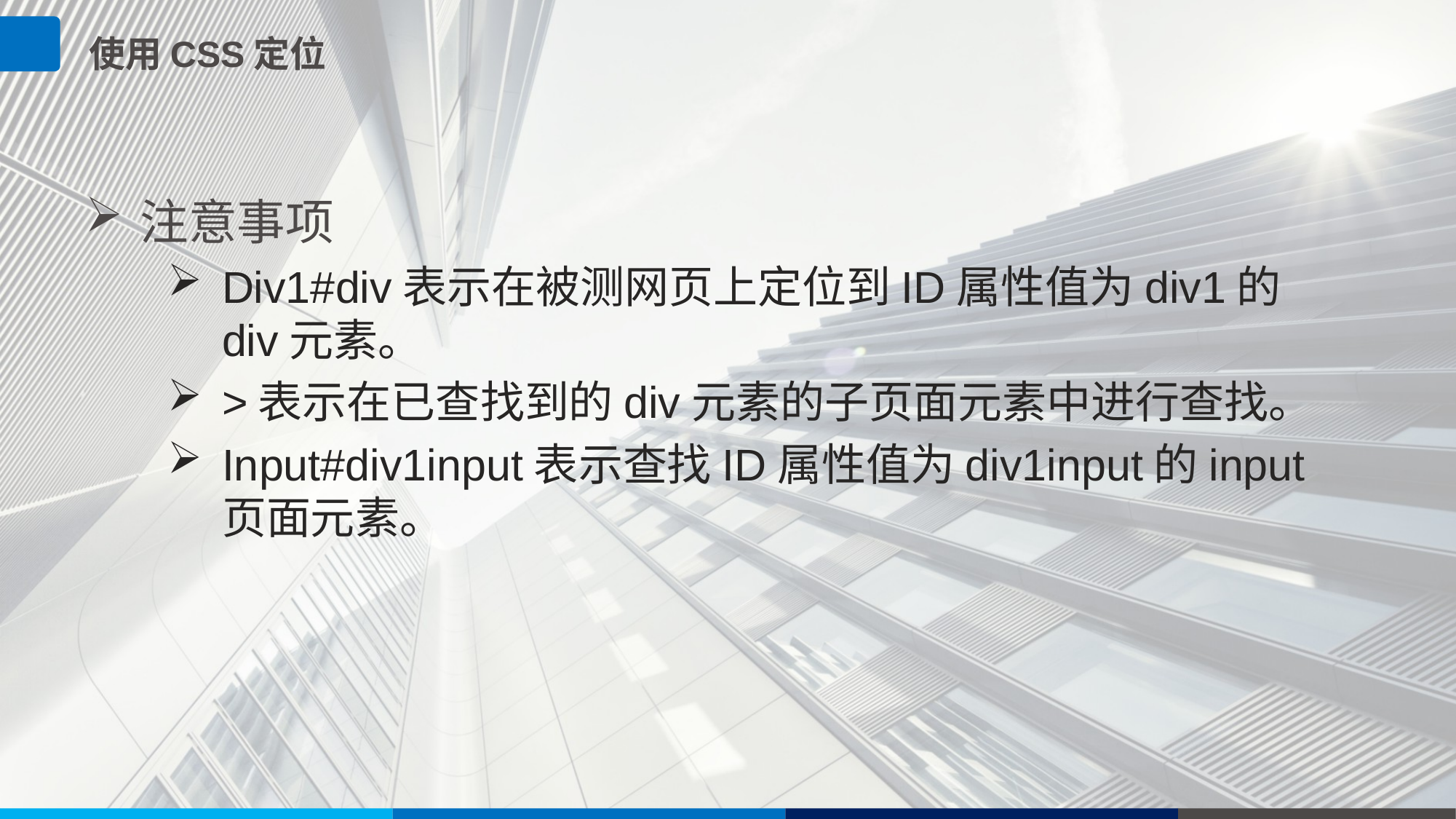

使用CSS定位
注意事项
Div1#div表示在被测网页上定位到ID属性值为div1的div元素。
>表示在已查找到的div元素的子页面元素中进行查找。
Input#div1input表示查找ID属性值为div1input的input页面元素。